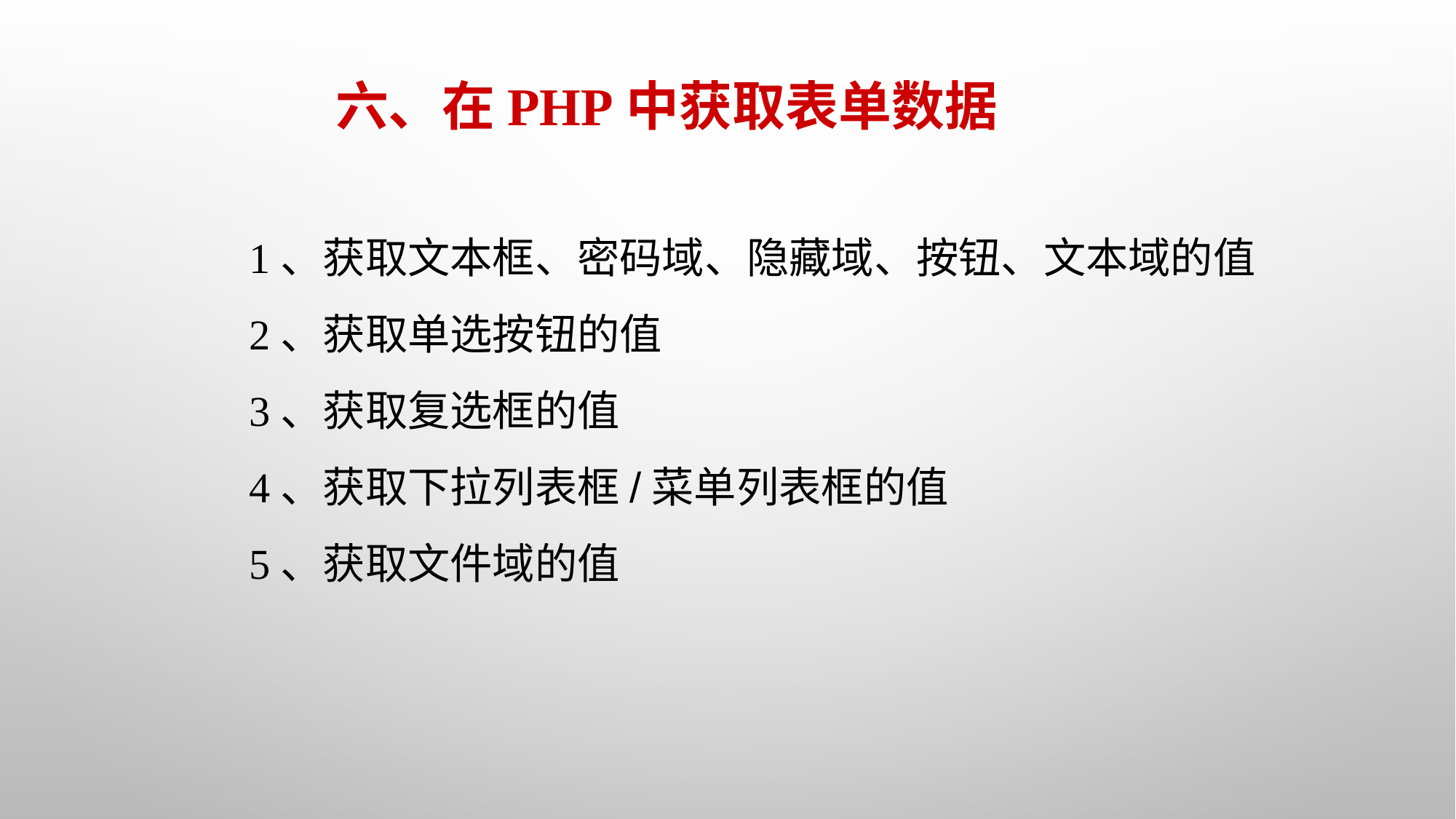

六、在PHP中获取表单数据
1、获取文本框、密码域、隐藏域、按钮、文本域的值
2、获取单选按钮的值
3、获取复选框的值
4、获取下拉列表框/菜单列表框的值
5、获取文件域的值